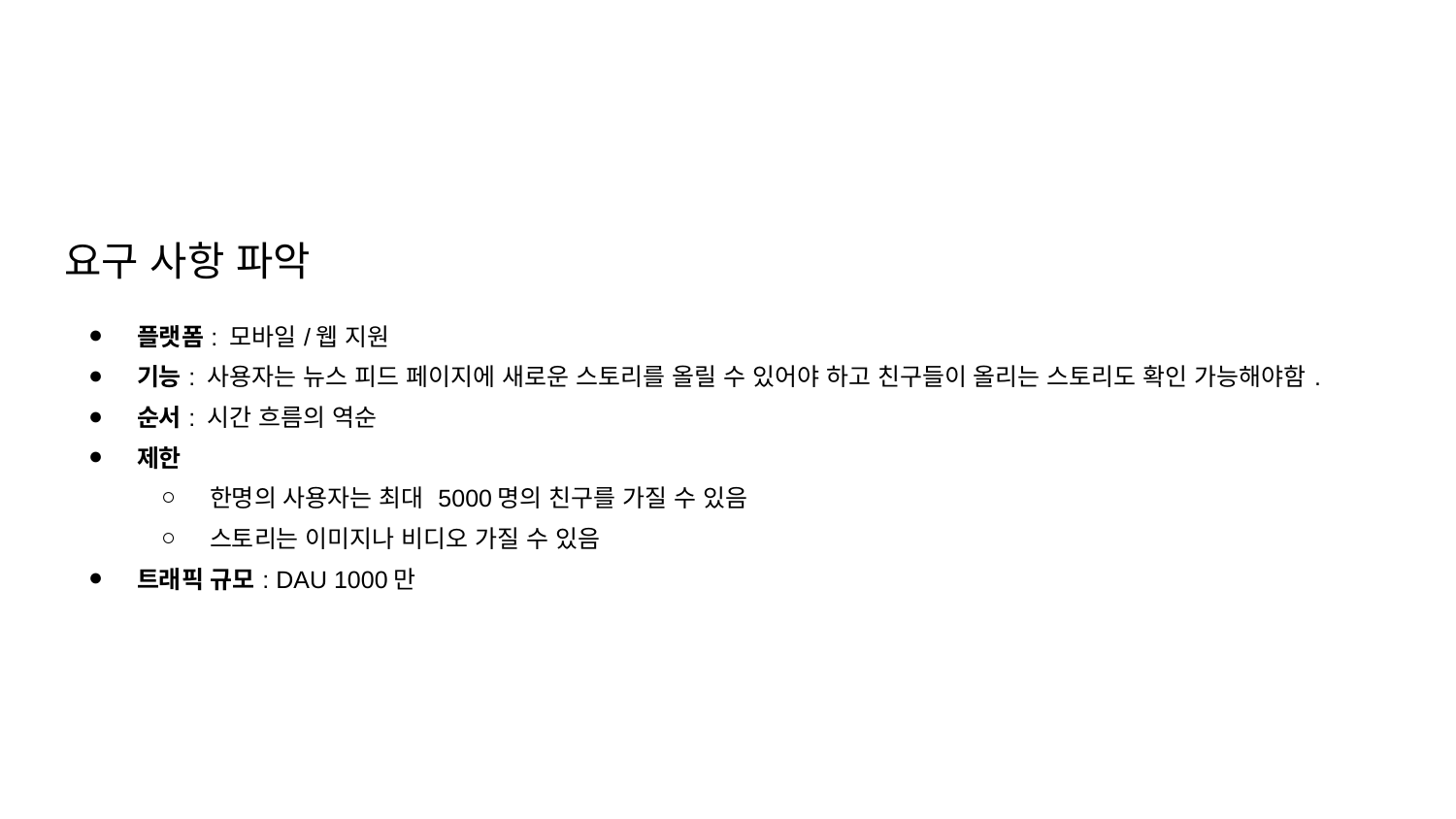

요구 사항 파악
플랫폼: 모바일/웹 지원
기능: 사용자는 뉴스 피드 페이지에 새로운 스토리를 올릴 수 있어야 하고 친구들이 올리는 스토리도 확인 가능해야함.
순서: 시간 흐름의 역순
제한
한명의 사용자는 최대 5000명의 친구를 가질 수 있음
스토리는 이미지나 비디오 가질 수 있음
트래픽 규모: DAU 1000만